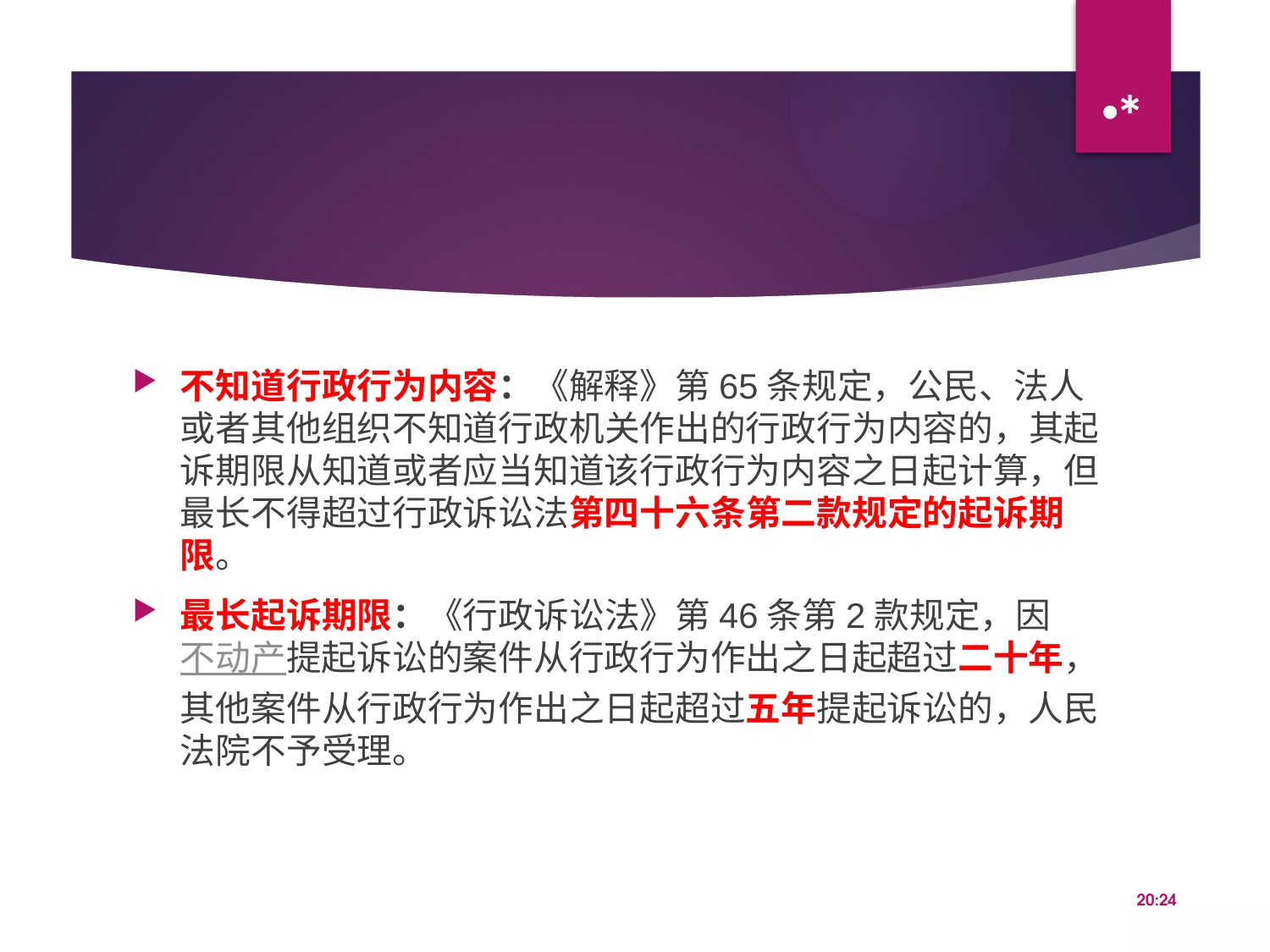

*
#
不知道行政行为内容：《解释》第65条规定，公民、法人或者其他组织不知道行政机关作出的行政行为内容的，其起诉期限从知道或者应当知道该行政行为内容之日起计算，但最长不得超过行政诉讼法第四十六条第二款规定的起诉期限。
最长起诉期限：《行政诉讼法》第46条第2款规定，因不动产提起诉讼的案件从行政行为作出之日起超过二十年，其他案件从行政行为作出之日起超过五年提起诉讼的，人民法院不予受理。

20:24